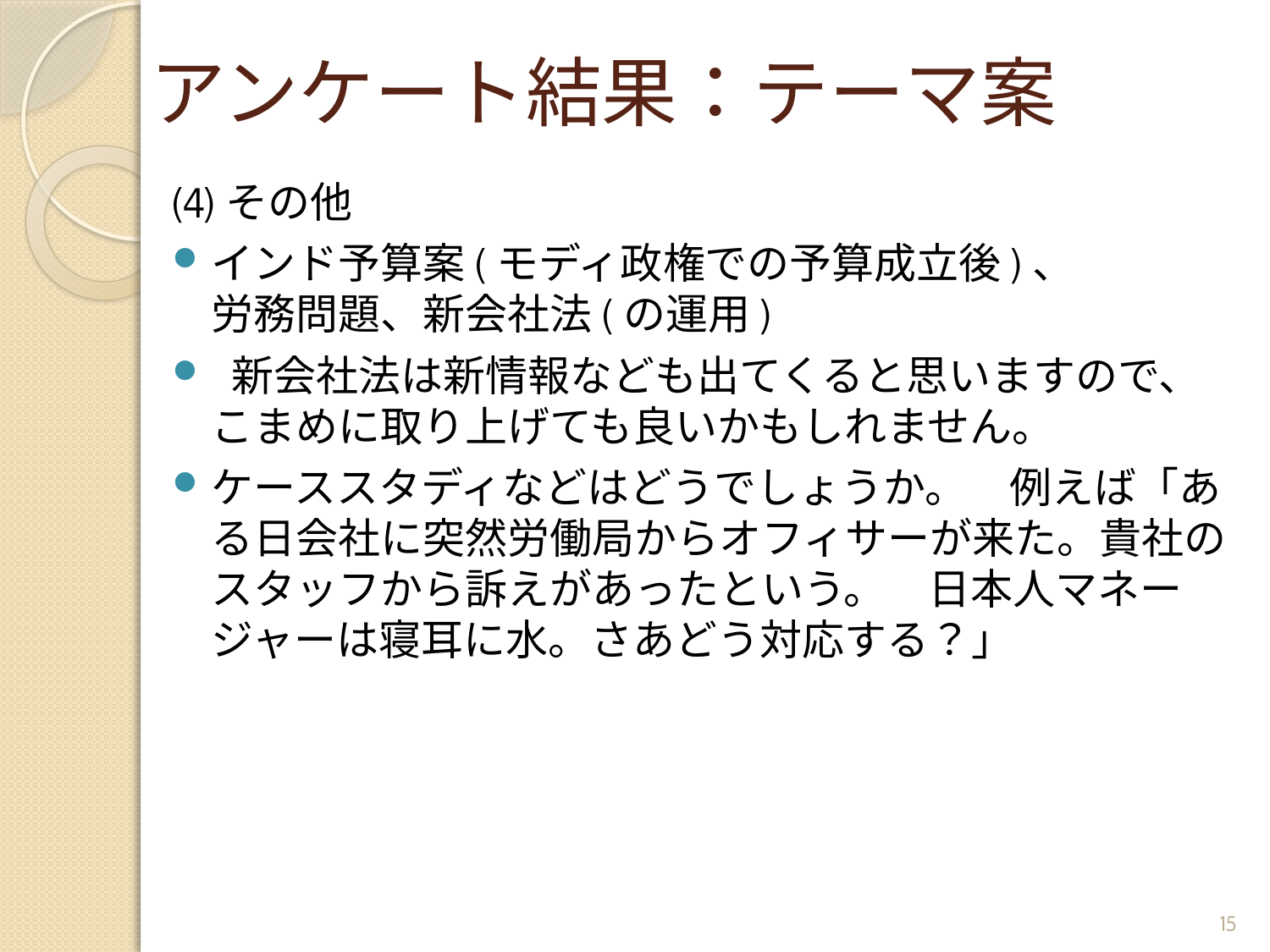

# アンケート結果：テーマ案
(4)その他
インド予算案(モディ政権での予算成立後)、
労務問題、新会社法(の運用)
 新会社法は新情報なども出てくると思いますので、こまめに取り上げても良いかもしれません。
ケーススタディなどはどうでしょうか。　例えば「ある日会社に突然労働局からオフィサーが来た。貴社のスタッフから訴えがあったという。　日本人マネージャーは寝耳に水。さあどう対応する？」

15